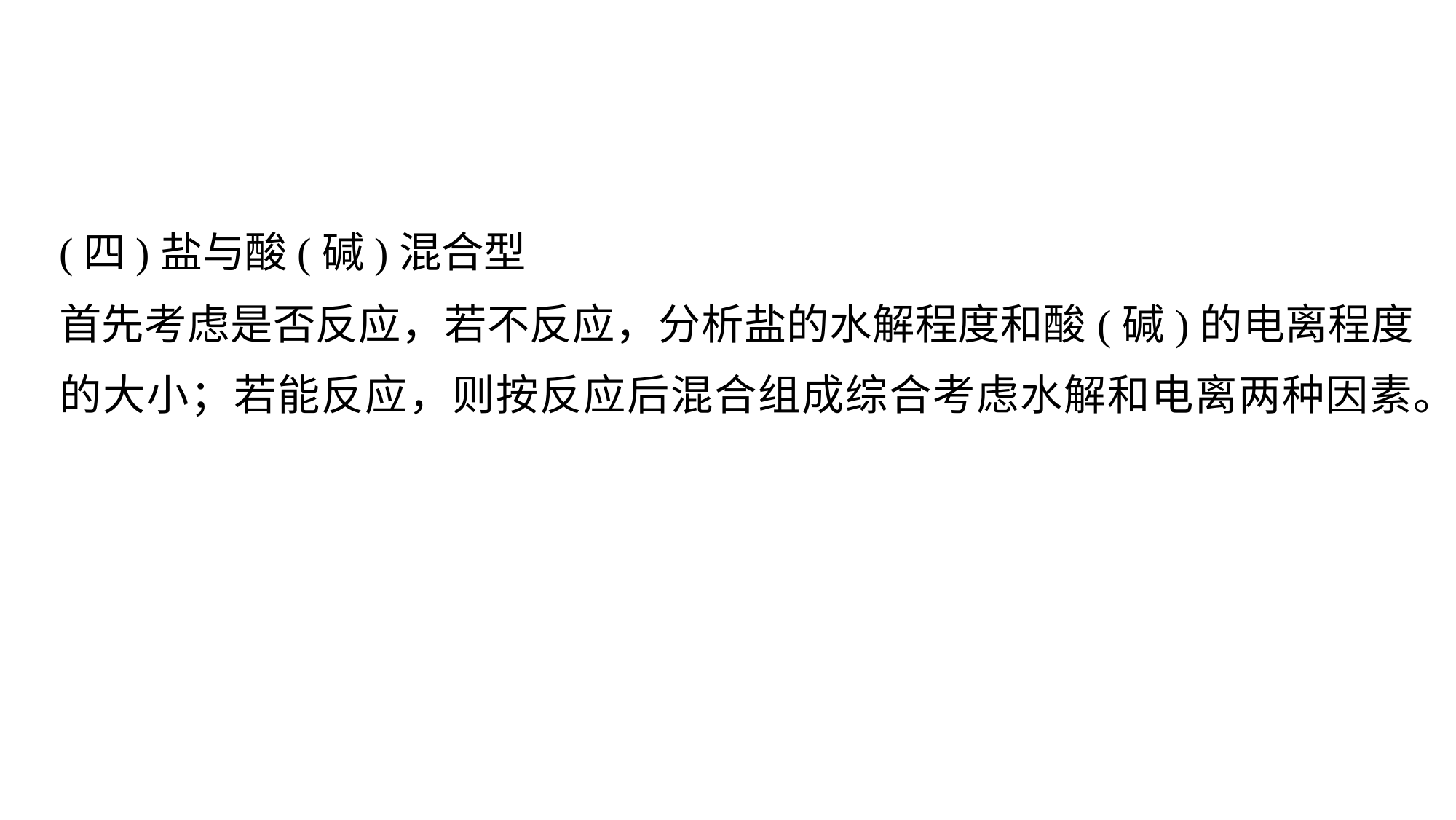

(四)盐与酸(碱)混合型
首先考虑是否反应，若不反应，分析盐的水解程度和酸(碱)的电离程度的大小；若能反应，则按反应后混合组成综合考虑水解和电离两种因素。